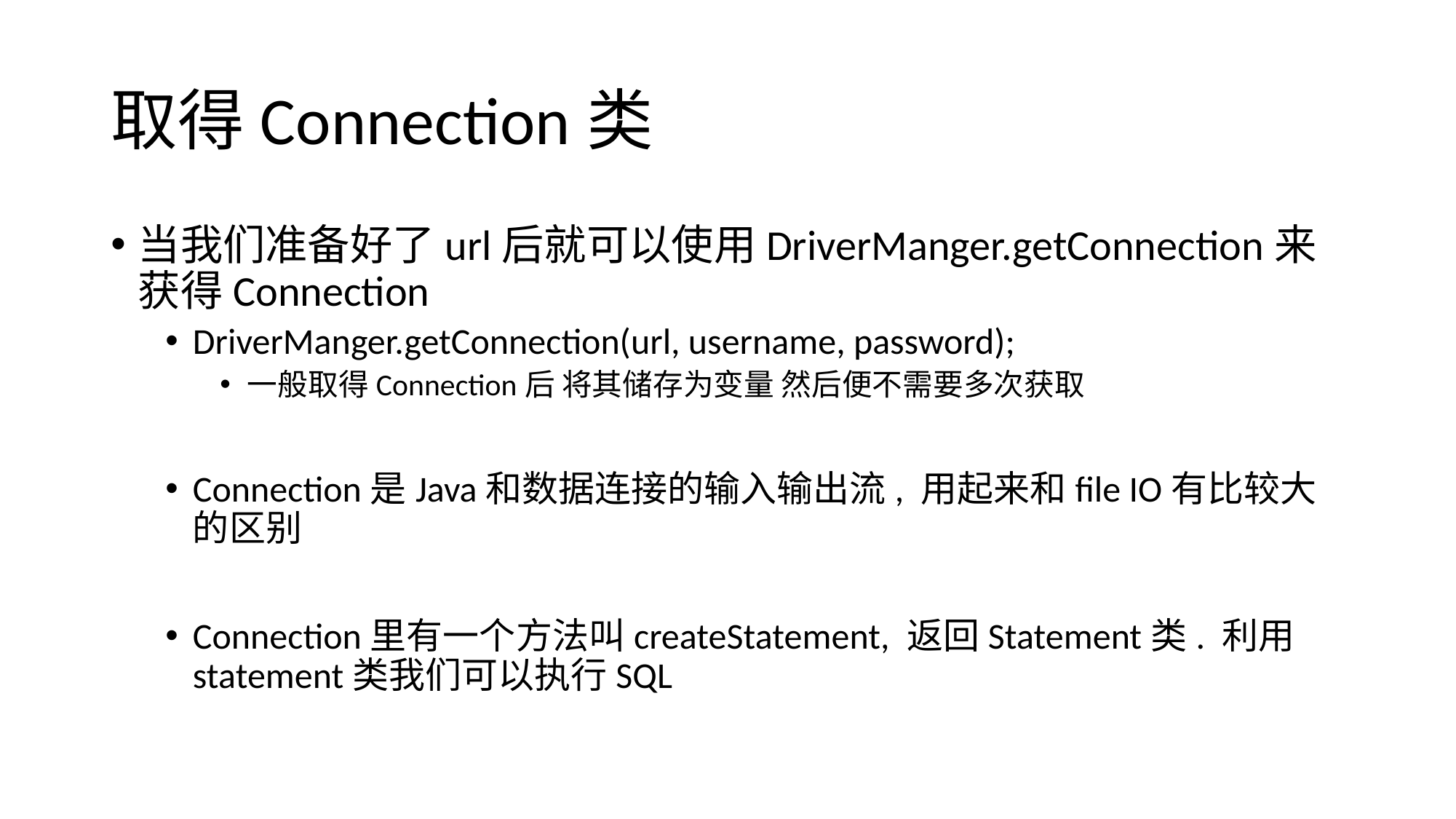

# 取得Connection类
当我们准备好了url后就可以使用DriverManger.getConnection来获得Connection
DriverManger.getConnection(url, username, password);
一般取得Connection后 将其储存为变量 然后便不需要多次获取

Connection是Java和数据连接的输入输出流, 用起来和file IO有比较大的区别

Connection里有一个方法叫createStatement, 返回Statement类. 利用statement类我们可以执行SQL